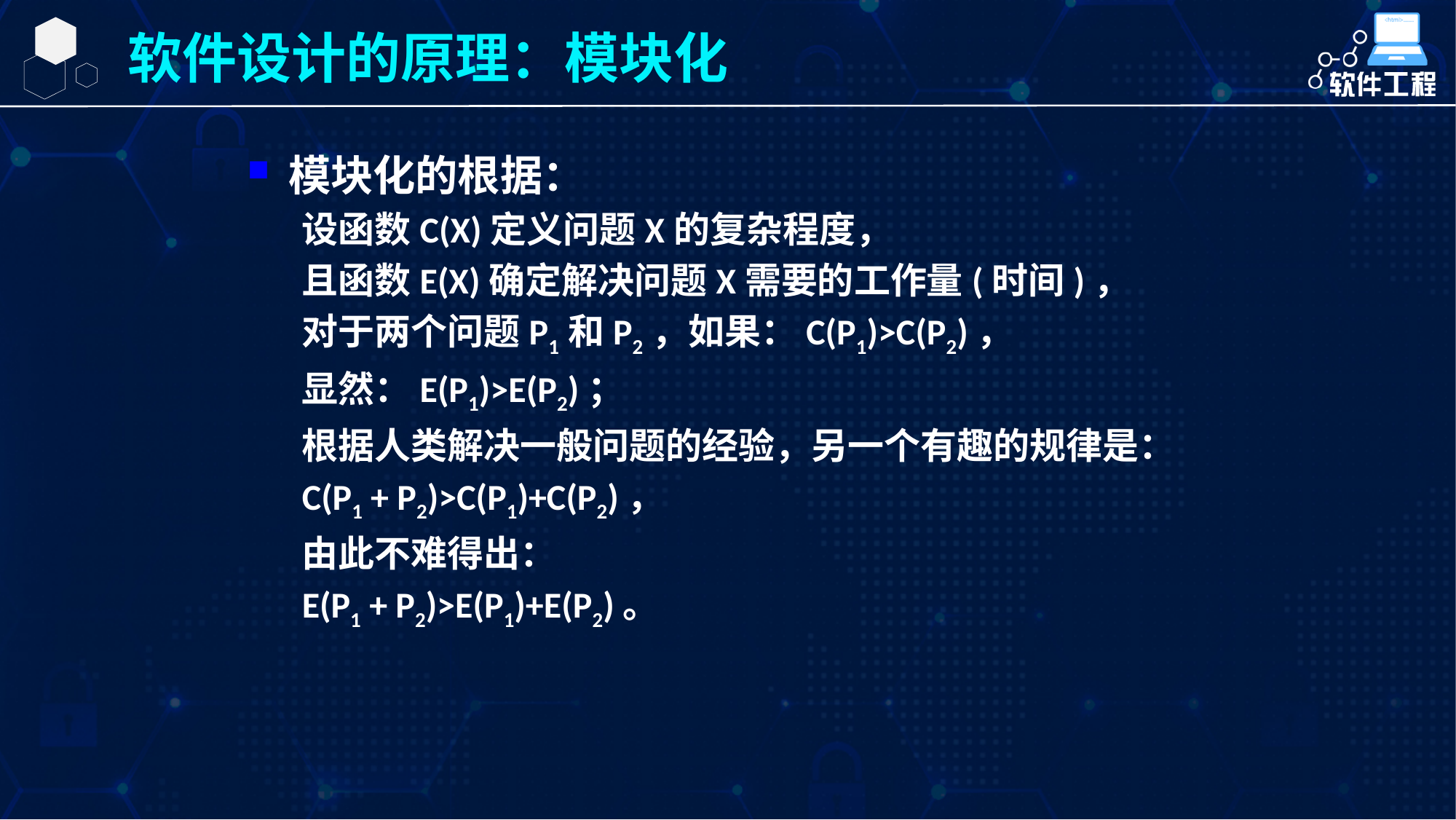

软件设计的原理：模块化
模块化的根据：
设函数C(X)定义问题X的复杂程度，
且函数E(X)确定解决问题X需要的工作量(时间)，
对于两个问题P1和P2，如果：C(P1)>C(P2)，
显然：E(P1)>E(P2)；
根据人类解决一般问题的经验，另一个有趣的规律是：
C(P1 + P2)>C(P1)+C(P2)，
由此不难得出：
E(P1 + P2)>E(P1)+E(P2)。